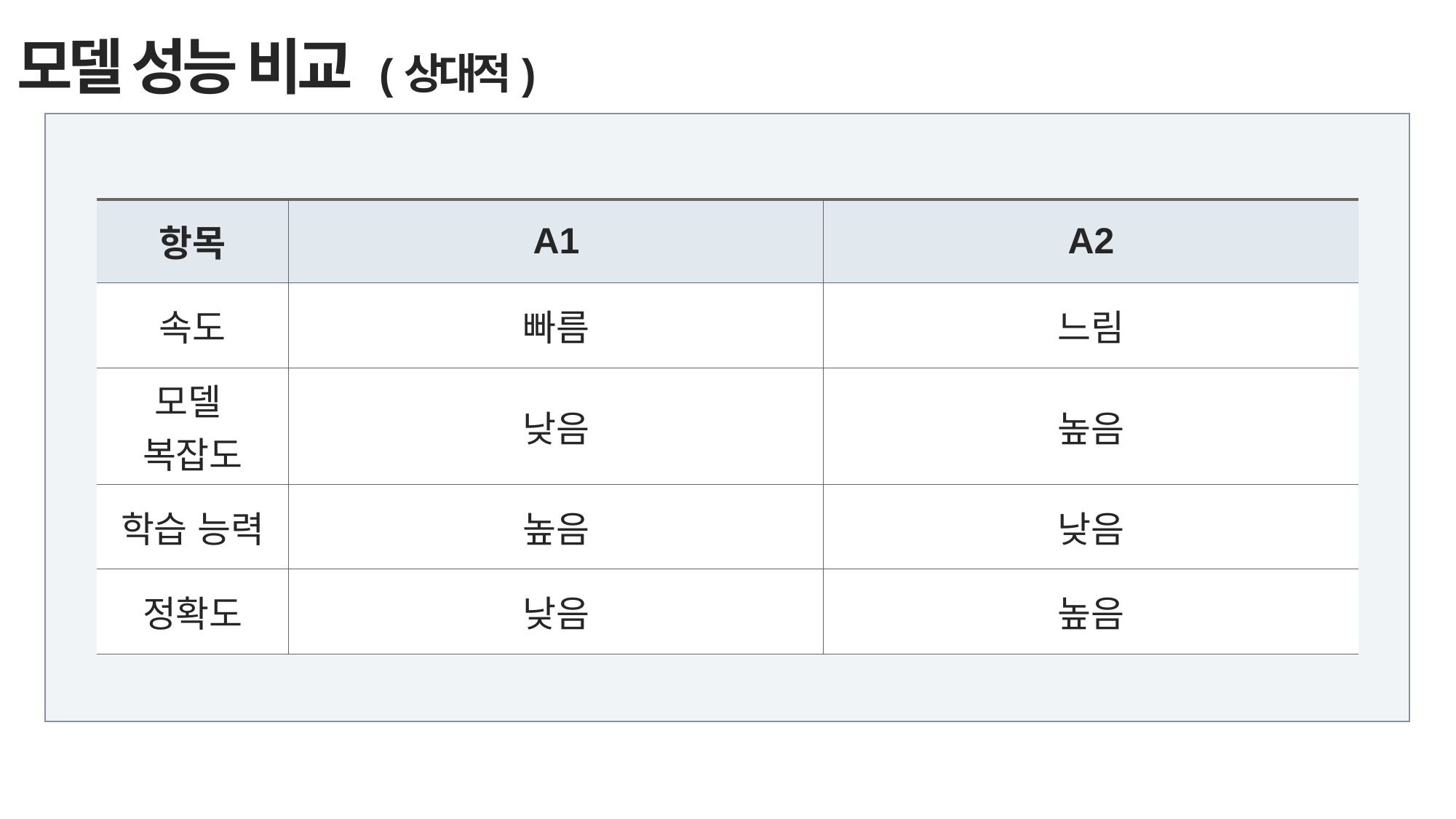

모델 성능 비교 (상대적)

| 항목 | A1 | A2 |
| --- | --- | --- |
| 속도 | 빠름 | 느림 |
| 모델 복잡도 | 낮음 | 높음 |
| 학습 능력 | 높음 | 낮음 |
| 정확도 | 낮음 | 높음 |